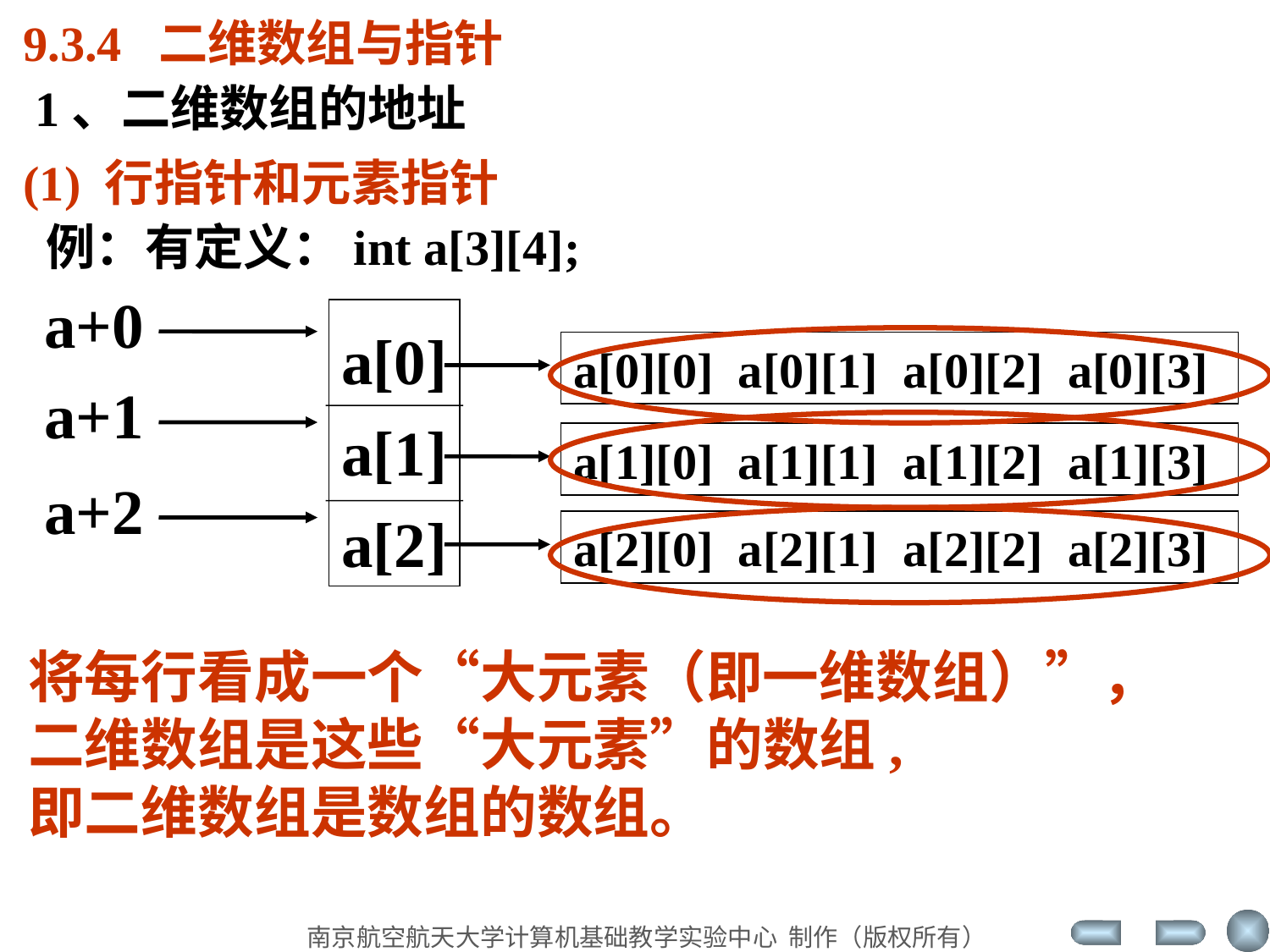

9.3.4  二维数组与指针
 1、二维数组的地址
(1) 行指针和元素指针
 例：有定义：int a[3][4];
a+0
a[0]
a[1]
a[2]

a[0][0]  a[0][1]  a[0][2]  a[0][3]

a+1

a[1][0]  a[1][1]  a[1][2]  a[1][3]

a+2
a[2][0]  a[2][1]  a[2][2]  a[2][3]

将每行看成一个“大元素（即一维数组）”，
二维数组是这些“大元素”的数组,
即二维数组是数组的数组。